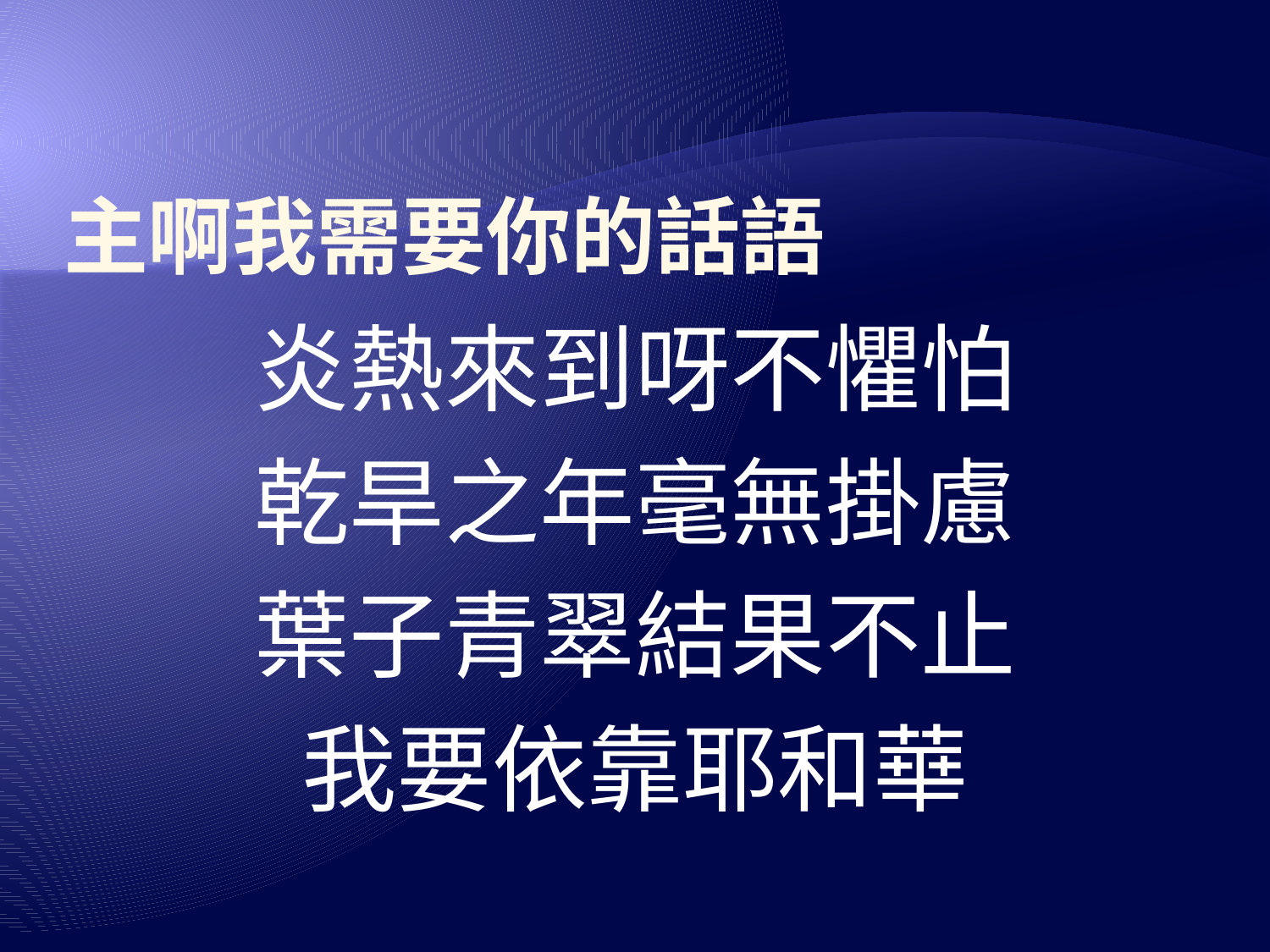

# 主啊我需要你的話語
炎熱來到呀不懼怕
乾旱之年毫無掛慮
葉子青翠結果不止
我要依靠耶和華